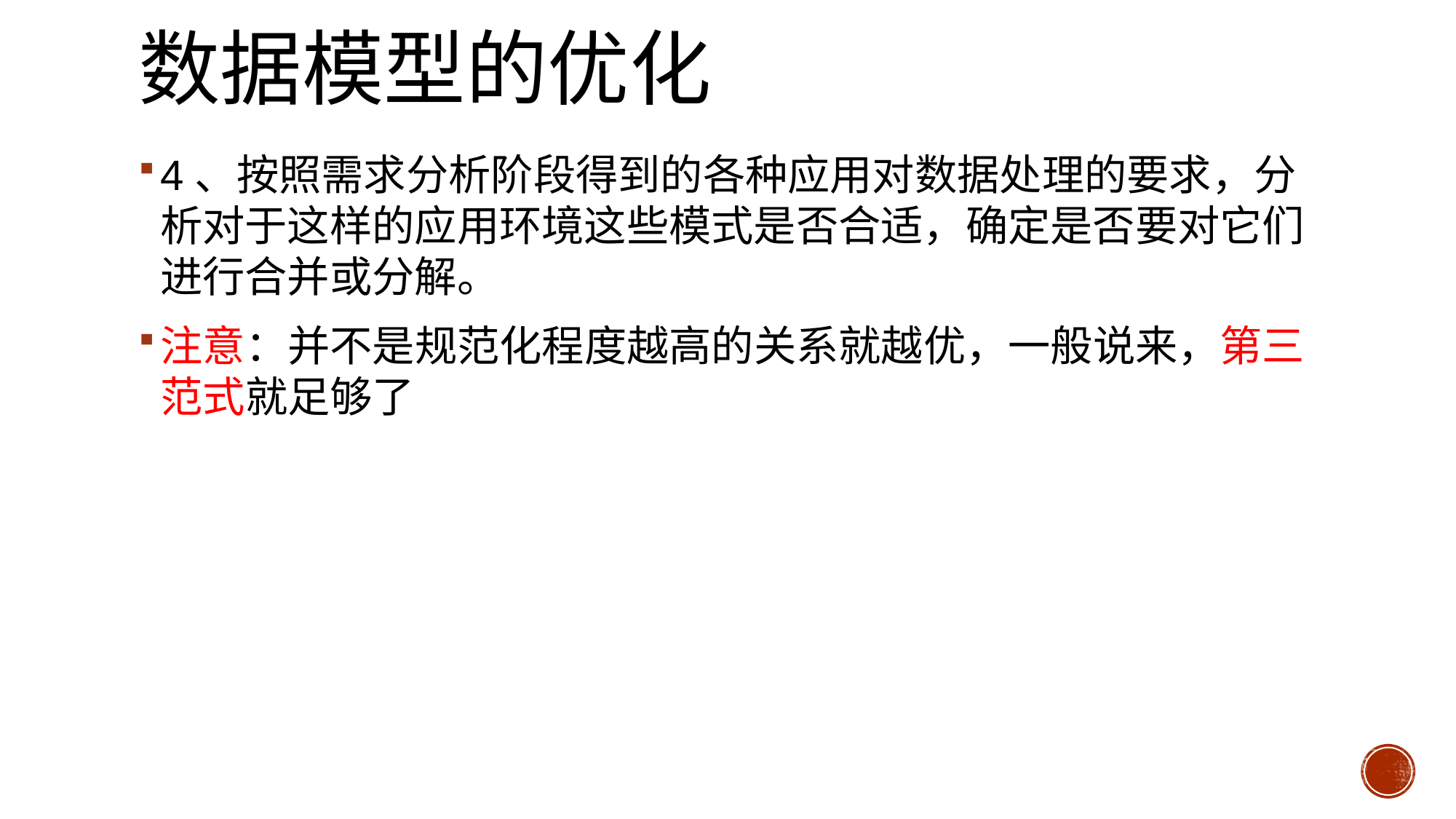

# 数据模型的优化
4、按照需求分析阶段得到的各种应用对数据处理的要求，分析对于这样的应用环境这些模式是否合适，确定是否要对它们进行合并或分解。
注意：并不是规范化程度越高的关系就越优，一般说来，第三范式就足够了

19